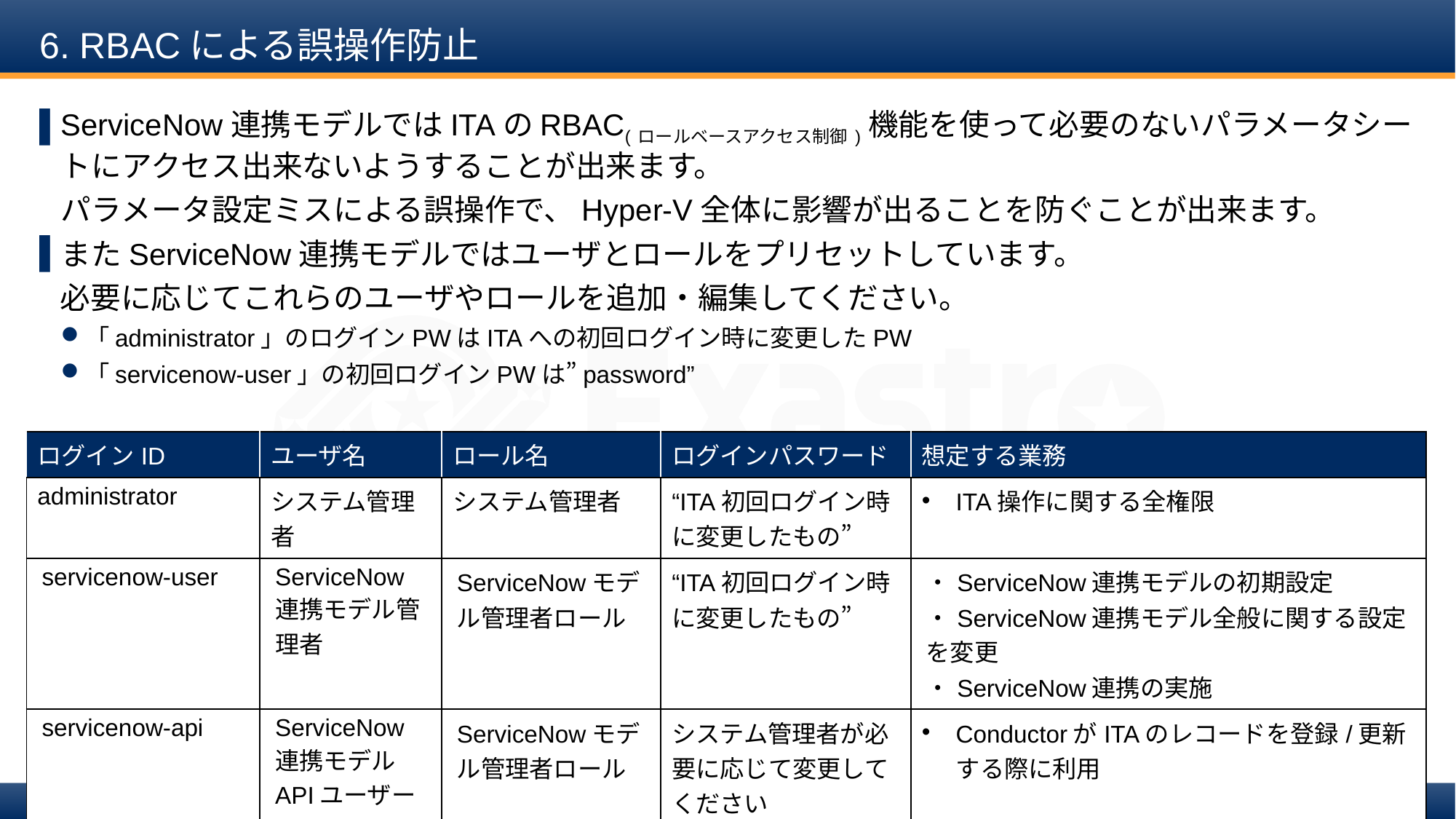

# 6. RBACによる誤操作防止
ServiceNow連携モデルではITAのRBAC(ロールベースアクセス制御)機能を使って必要のないパラメータシートにアクセス出来ないようすることが出来ます。
パラメータ設定ミスによる誤操作で、Hyper-V全体に影響が出ることを防ぐことが出来ます。
またServiceNow連携モデルではユーザとロールをプリセットしています。
  必要に応じてこれらのユーザやロールを追加・編集してください。
「administrator」のログインPWはITAへの初回ログイン時に変更したPW
「servicenow-user」の初回ログインPWは”password”

| ログインID | ユーザ名 | ロール名 | ログインパスワード | 想定する業務 |
| --- | --- | --- | --- | --- |
| administrator | システム管理者 | システム管理者 | “ITA初回ログイン時に変更したもの” | ITA操作に関する全権限 |
| servicenow-user | ServiceNow連携モデル管理者 | ServiceNowモデル管理者ロール | “ITA初回ログイン時に変更したもの” | ・ServiceNow連携モデルの初期設定 ・ServiceNow連携モデル全般に関する設定を変更 ・ServiceNow連携の実施 |
| servicenow-api | ServiceNow連携モデルAPIユーザー | ServiceNowモデル管理者ロール | システム管理者が必要に応じて変更してください | ConductorがITAのレコードを登録/更新する際に利用 |